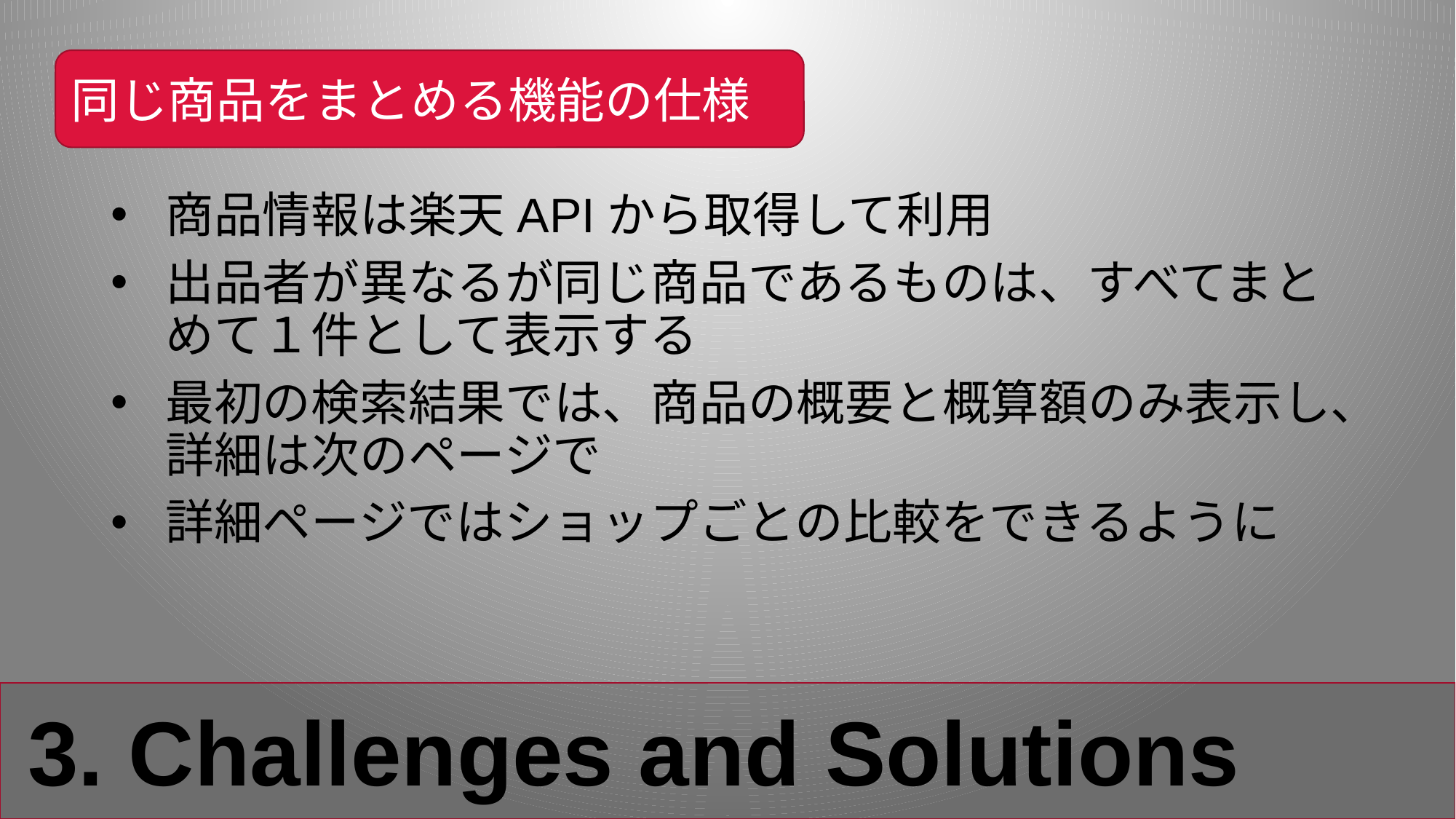

同じ商品をまとめる機能の仕様
商品情報は楽天APIから取得して利用
出品者が異なるが同じ商品であるものは、すべてまとめて１件として表示する
最初の検索結果では、商品の概要と概算額のみ表示し、詳細は次のページで
詳細ページではショップごとの比較をできるように
# 3. Challenges and Solutions